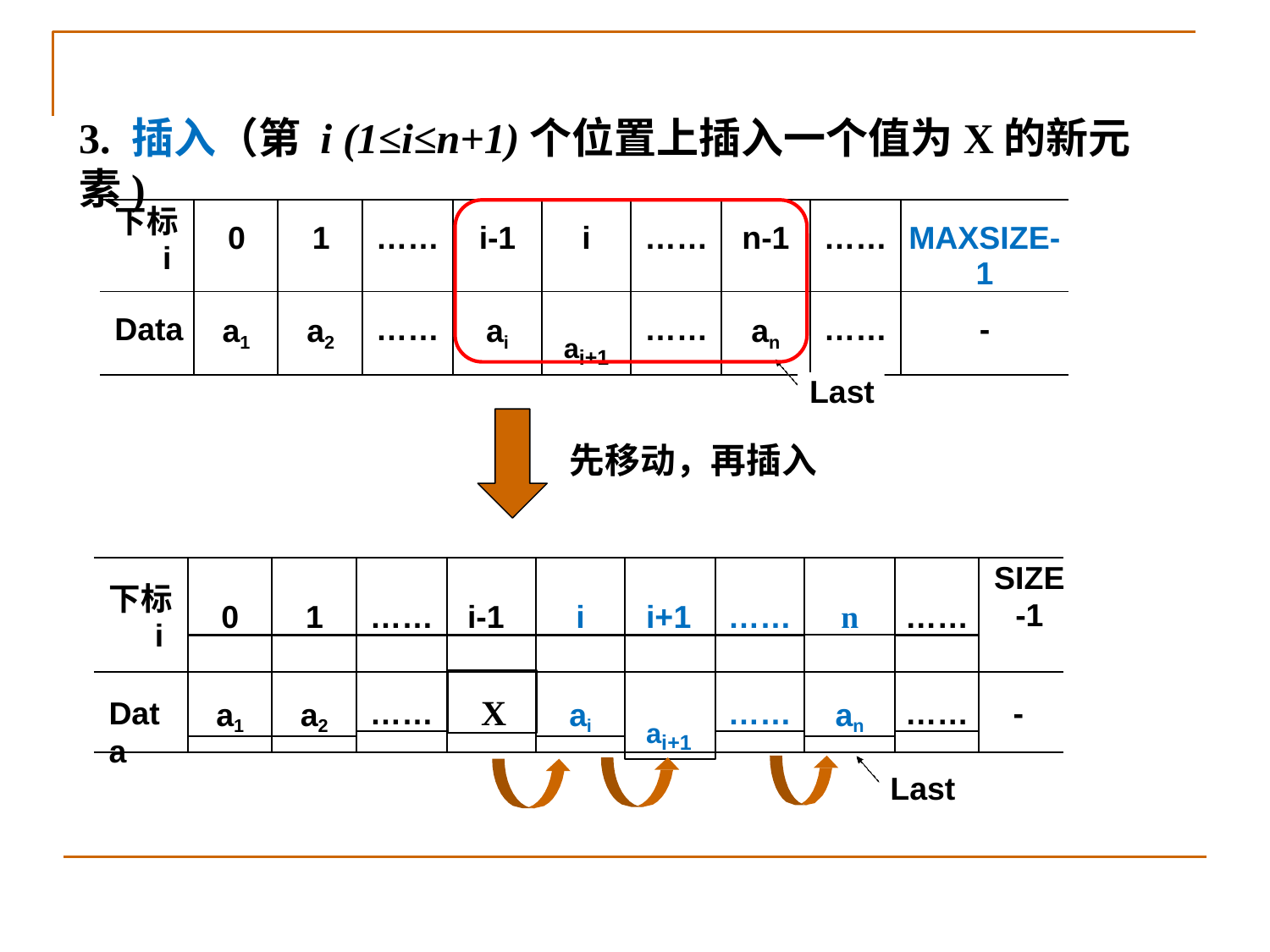

# 3. 插入（第 i (1≤i≤n+1)个位置上插入一个值为X的新元素)
| 下标 i | 0 | 1 | …… | i-1 | i | …… | n-1 | …… | MAXSIZE-1 |
| --- | --- | --- | --- | --- | --- | --- | --- | --- | --- |
| Data | a1 | a2 | …… | ai | ai+1 | …… | an | …… | - |

Last

先移动，再插入

SIZE
-1

0

1

……

i-1

i

i+1

……

n

……
下标   i
X

a1
a2
……
ai
ai+1
……
an
……
Data
-

Last